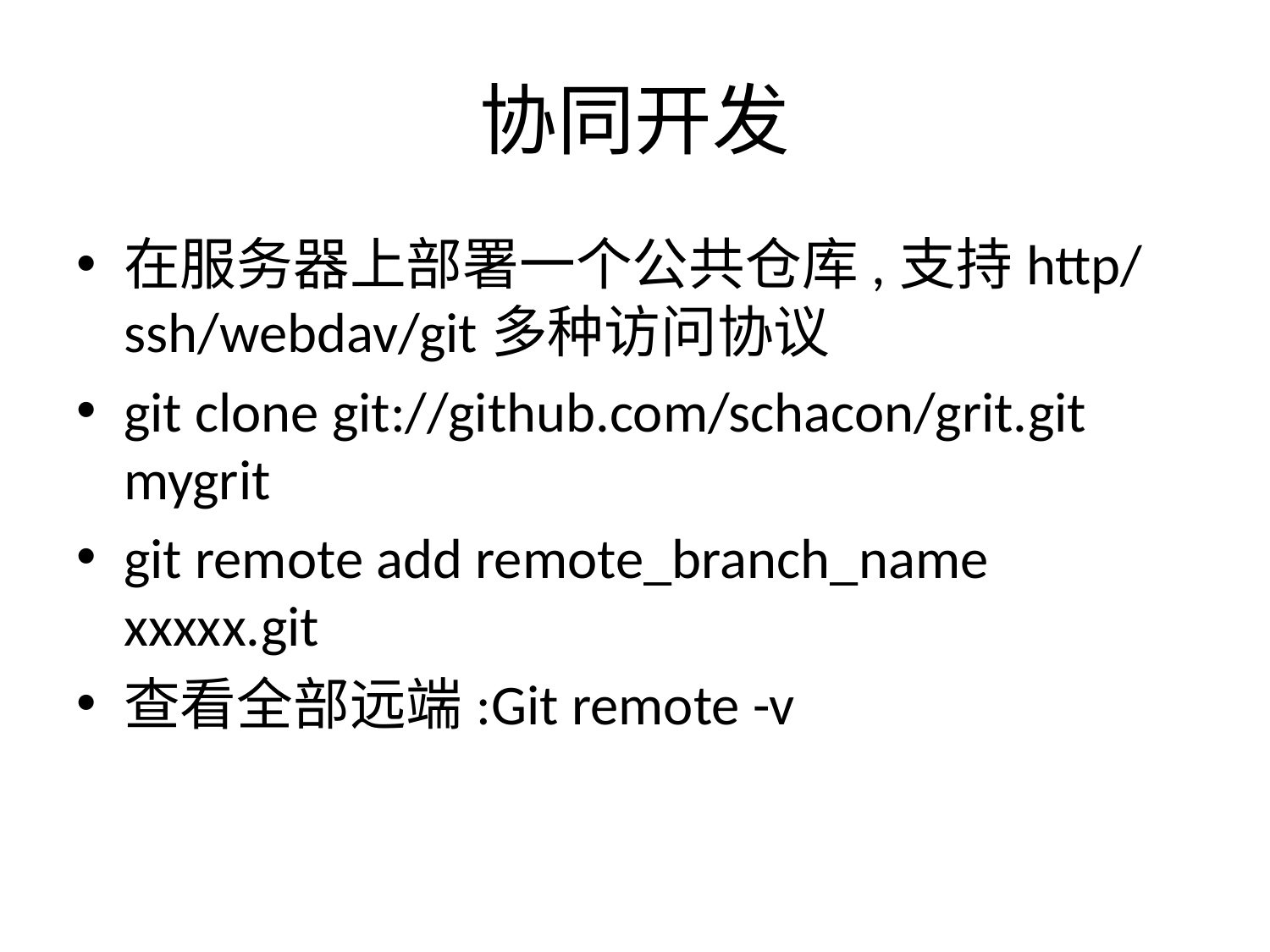

# 协同开发
在服务器上部署一个公共仓库,支持http/ssh/webdav/git多种访问协议
git clone git://github.com/schacon/grit.git mygrit
git remote add remote_branch_name xxxxx.git
查看全部远端:Git remote -v